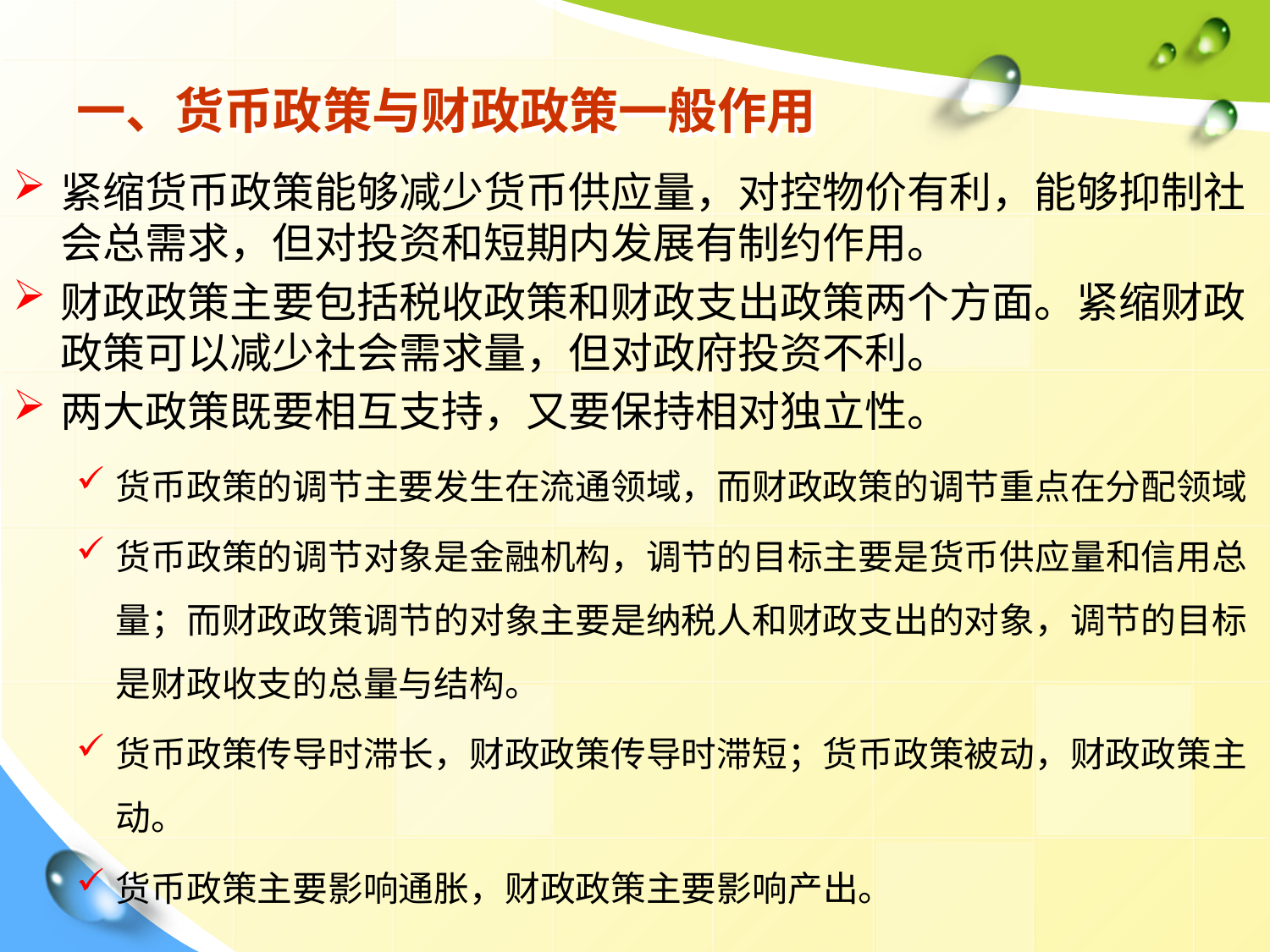

# 一、货币政策与财政政策一般作用
紧缩货币政策能够减少货币供应量，对控物价有利，能够抑制社会总需求，但对投资和短期内发展有制约作用。
财政政策主要包括税收政策和财政支出政策两个方面。紧缩财政政策可以减少社会需求量，但对政府投资不利。
两大政策既要相互支持，又要保持相对独立性。
货币政策的调节主要发生在流通领域，而财政政策的调节重点在分配领域
货币政策的调节对象是金融机构，调节的目标主要是货币供应量和信用总量；而财政政策调节的对象主要是纳税人和财政支出的对象，调节的目标是财政收支的总量与结构。
货币政策传导时滞长，财政政策传导时滞短；货币政策被动，财政政策主动。
货币政策主要影响通胀，财政政策主要影响产出。